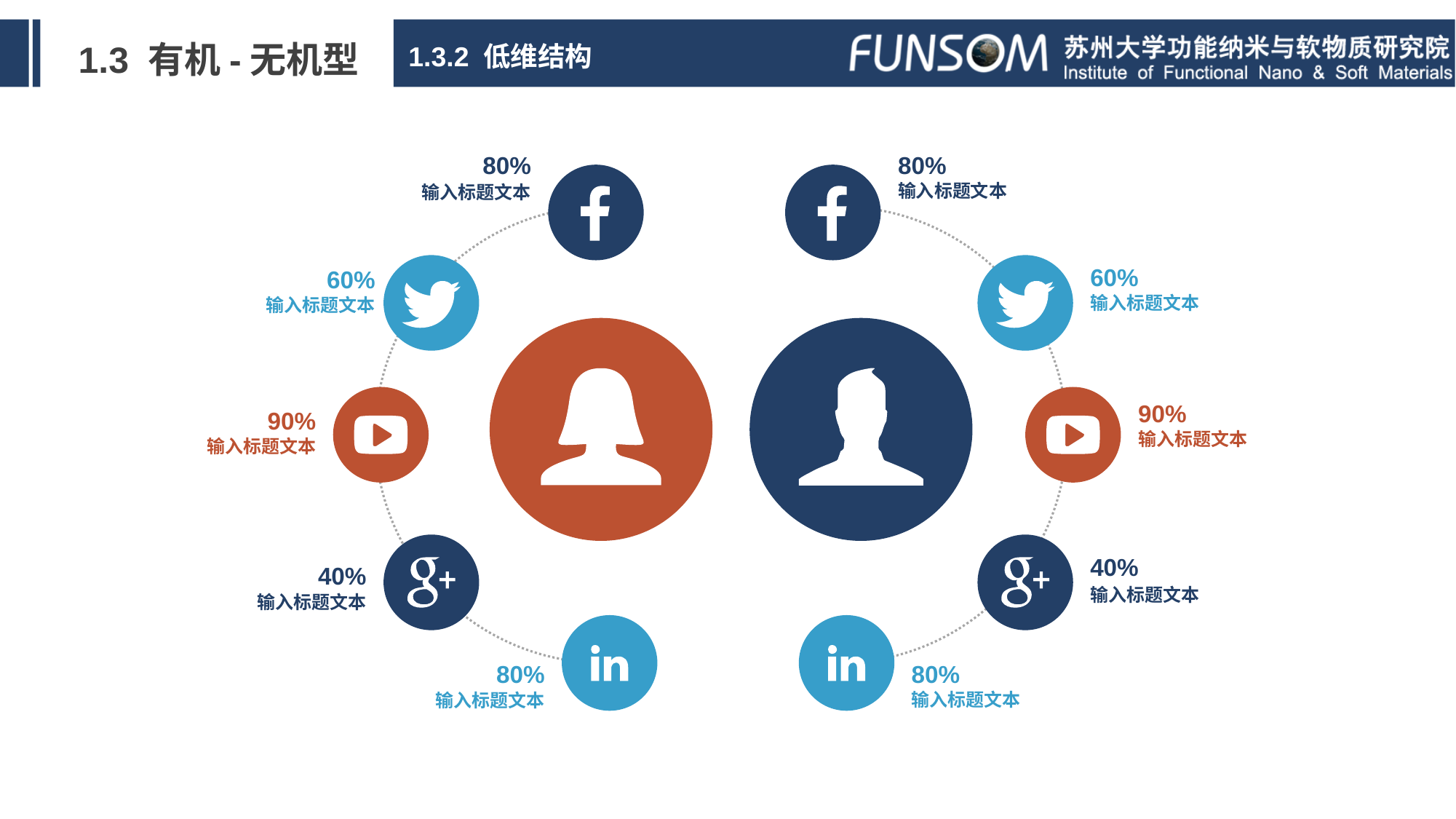

1.3 有机-无机型
1.3.2 低维结构
80%
80%

输入标题文本
输入标题文本

60%
60%

输入标题文本
输入标题文本

90%
90%

输入标题文本
输入标题文本

40%

40%
输入标题文本
输入标题文本

80%
80%
输入标题文本
输入标题文本